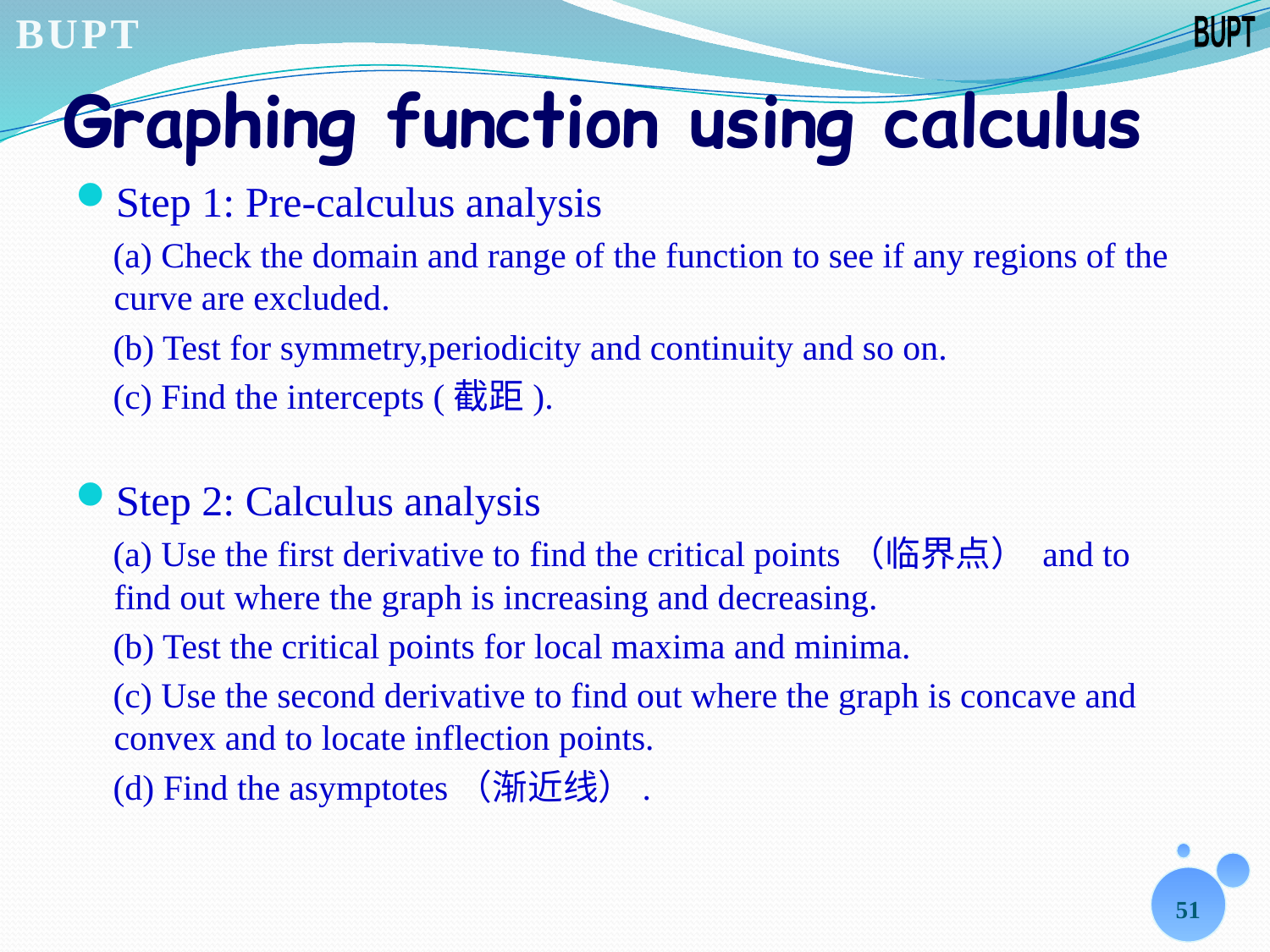

# Graphing function using calculus
Step 1: Pre-calculus analysis
(a) Check the domain and range of the function to see if any regions of the curve are excluded.
(b) Test for symmetry,periodicity and continuity and so on.
(c) Find the intercepts (截距).

Step 2: Calculus analysis
(a) Use the first derivative to find the critical points（临界点） and to find out where the graph is increasing and decreasing.
(b) Test the critical points for local maxima and minima.
(c) Use the second derivative to find out where the graph is concave and convex and to locate inflection points.
(d) Find the asymptotes（渐近线）.
51